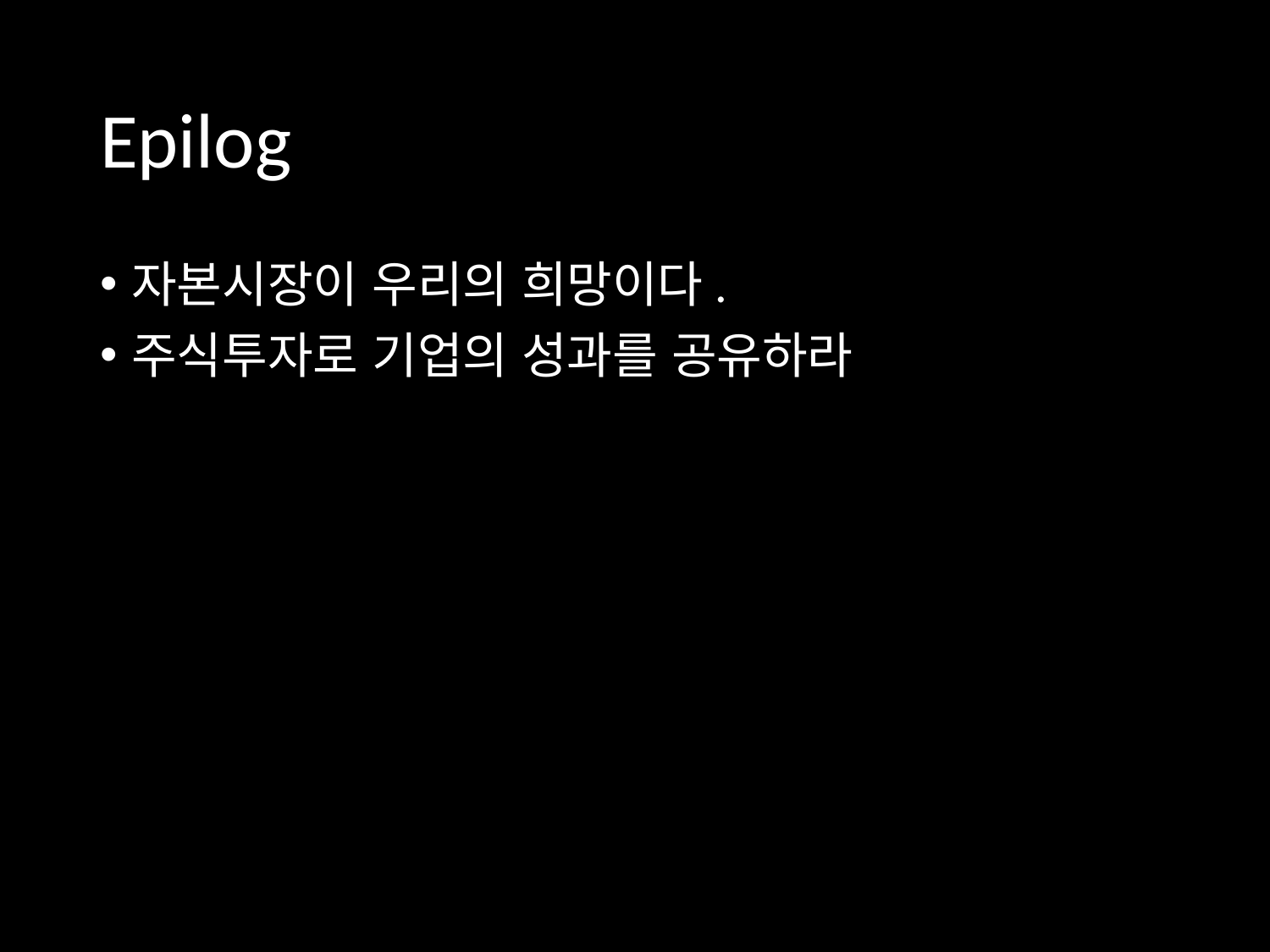

# Epilog
자본시장이 우리의 희망이다.
주식투자로 기업의 성과를 공유하라